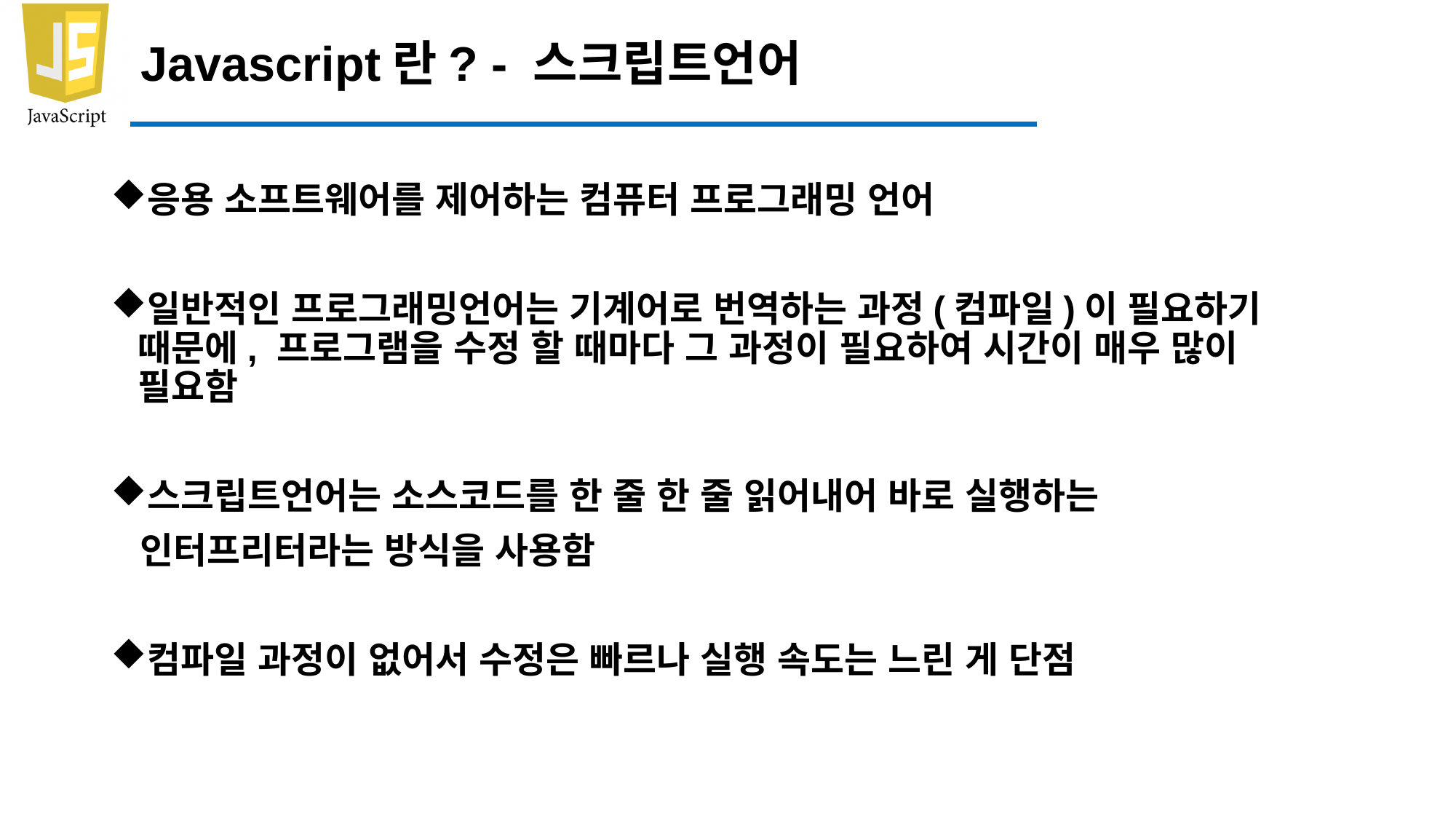

# Javascript란? - 스크립트언어
응용 소프트웨어를 제어하는 컴퓨터 프로그래밍 언어

일반적인 프로그래밍언어는 기계어로 번역하는 과정(컴파일)이 필요하기 때문에, 프로그램을 수정 할 때마다 그 과정이 필요하여 시간이 매우 많이 필요함

스크립트언어는 소스코드를 한 줄 한 줄 읽어내어 바로 실행하는
  인터프리터라는 방식을 사용함

컴파일 과정이 없어서 수정은 빠르나 실행 속도는 느린 게 단점